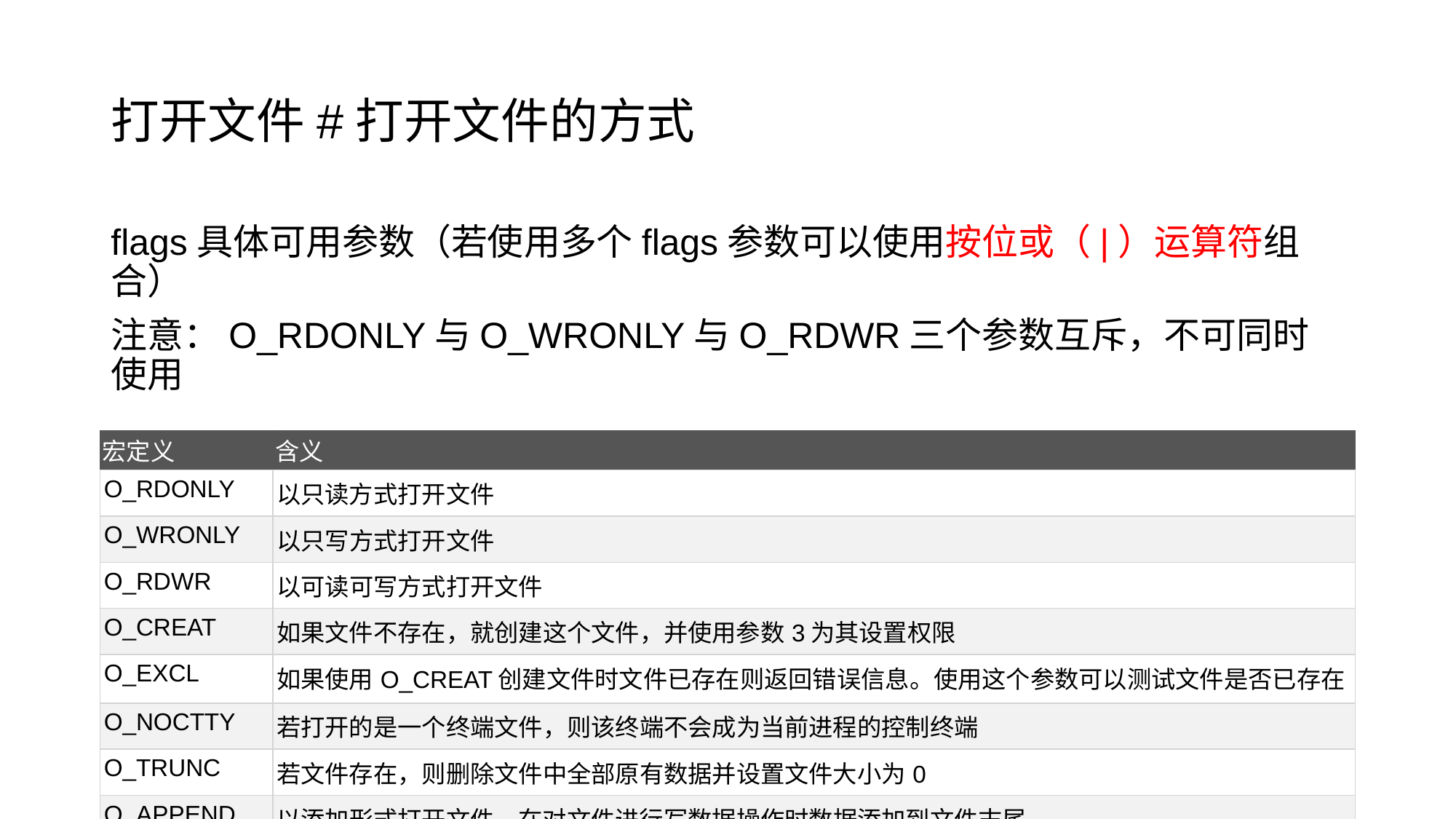

# 打开文件#打开文件的方式
flags具体可用参数（若使用多个flags参数可以使用按位或（|）运算符组合）
注意：O_RDONLY与O_WRONLY与O_RDWR三个参数互斥，不可同时使用
| 宏定义 | 含义 |
| --- | --- |
| O\_RDONLY | 以只读方式打开文件 |
| O\_WRONLY | 以只写方式打开文件 |
| O\_RDWR | 以可读可写方式打开文件 |
| O\_CREAT | 如果文件不存在，就创建这个文件，并使用参数3为其设置权限 |
| O\_EXCL | 如果使用O\_CREAT创建文件时文件已存在则返回错误信息。使用这个参数可以测试文件是否已存在 |
| O\_NOCTTY | 若打开的是一个终端文件，则该终端不会成为当前进程的控制终端 |
| O\_TRUNC | 若文件存在，则删除文件中全部原有数据并设置文件大小为0 |
| O\_APPEND | 以添加形式打开文件，在对文件进行写数据操作时数据添加到文件末尾 |